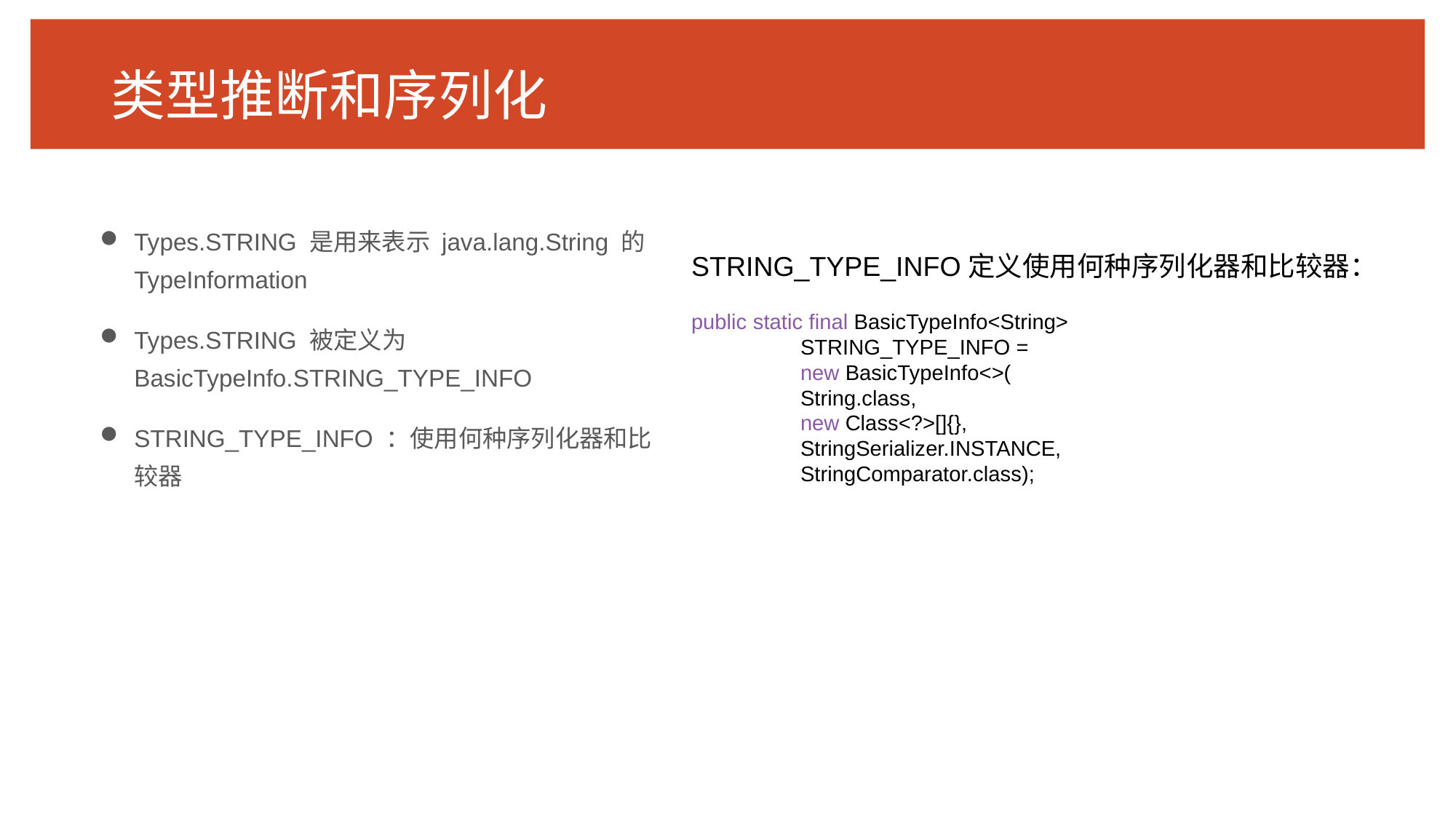

# 类型推断和序列化
Types.STRING 是用来表示 java.lang.String 的TypeInformation
Types.STRING 被定义为 BasicTypeInfo.STRING_TYPE_INFO
STRING_TYPE_INFO ：使用何种序列化器和比较器

STRING_TYPE_INFO定义使用何种序列化器和比较器：
public static final BasicTypeInfo<String>
	STRING_TYPE_INFO =
	new BasicTypeInfo<>(
	String.class,
	new Class<?>[]{},
	StringSerializer.INSTANCE,
	StringComparator.class);